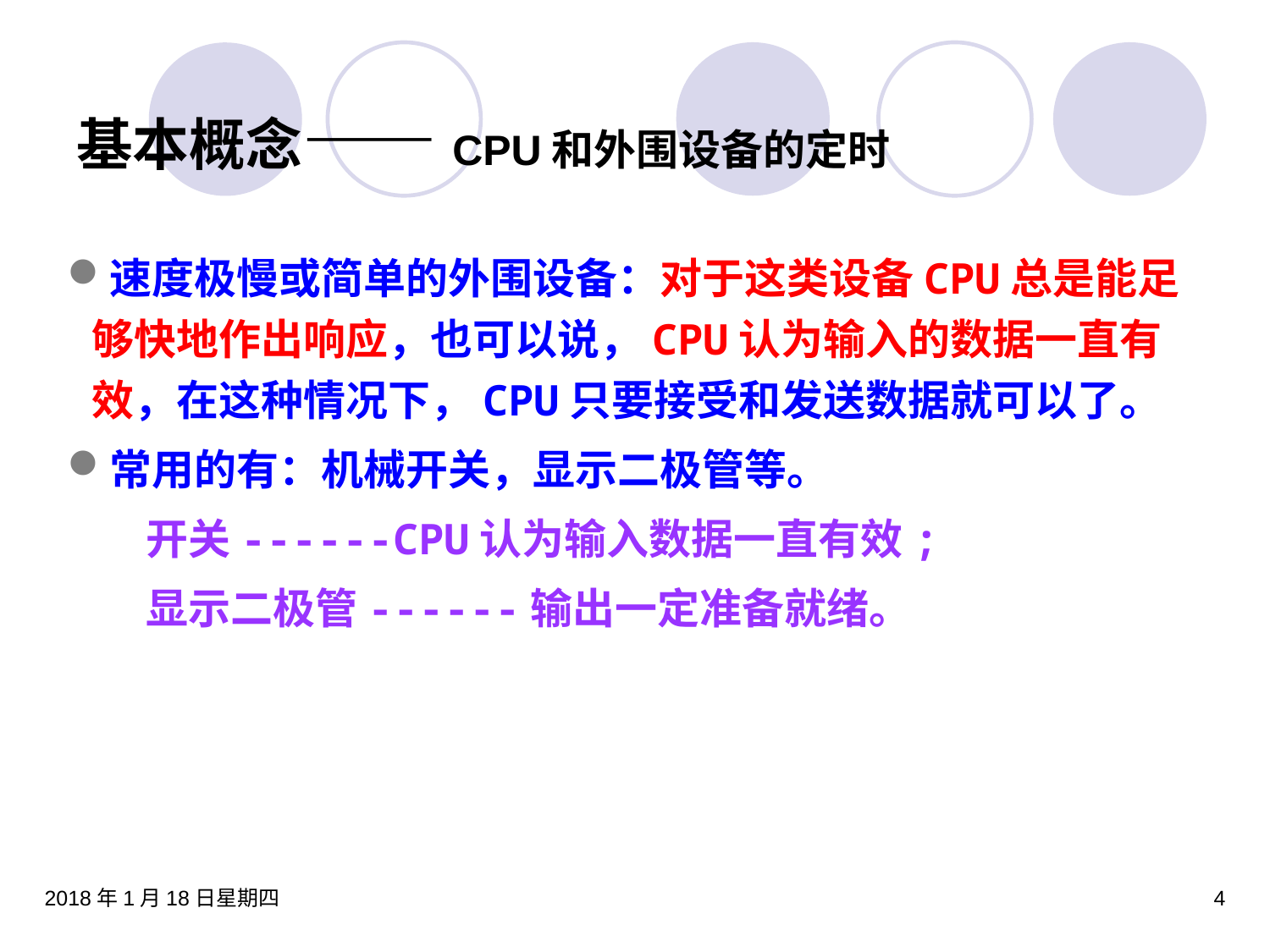

# 基本概念——CPU和外围设备的定时
速度极慢或简单的外围设备：对于这类设备CPU总是能足够快地作出响应，也可以说，CPU认为输入的数据一直有效，在这种情况下，CPU只要接受和发送数据就可以了。
常用的有：机械开关，显示二极管等。
  开关------CPU认为输入数据一直有效;
  显示二极管------输出一定准备就绪。
2018年1月18日星期四
4